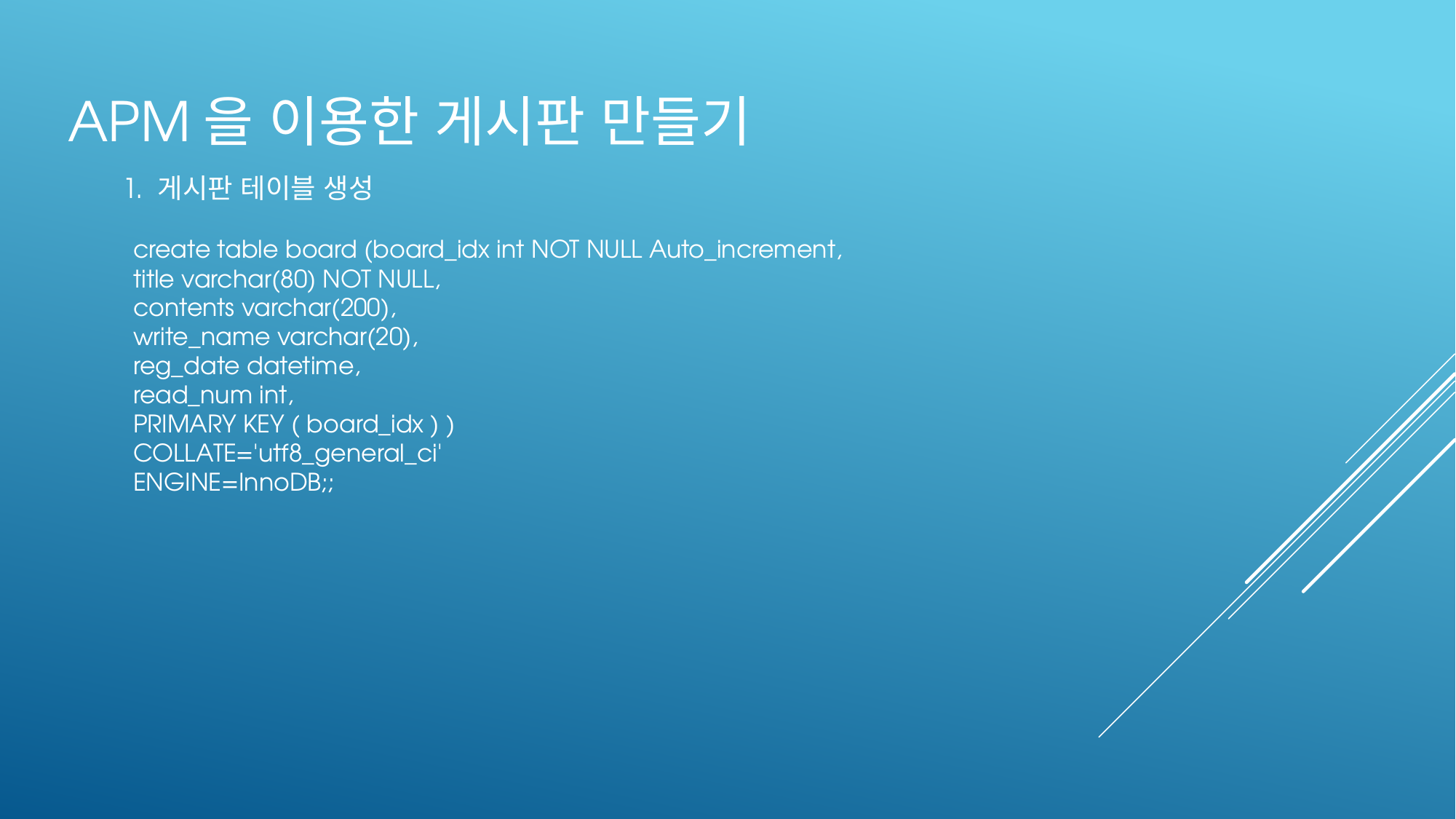

APM을 이용한 게시판 만들기
1. 게시판 테이블 생성
create table board (board_idx int NOT NULL Auto_increment,
title varchar(80) NOT NULL,
contents varchar(200),
write_name varchar(20),
reg_date datetime,
read_num int,
PRIMARY KEY ( board_idx ) )
COLLATE='utf8_general_ci'
ENGINE=InnoDB;;